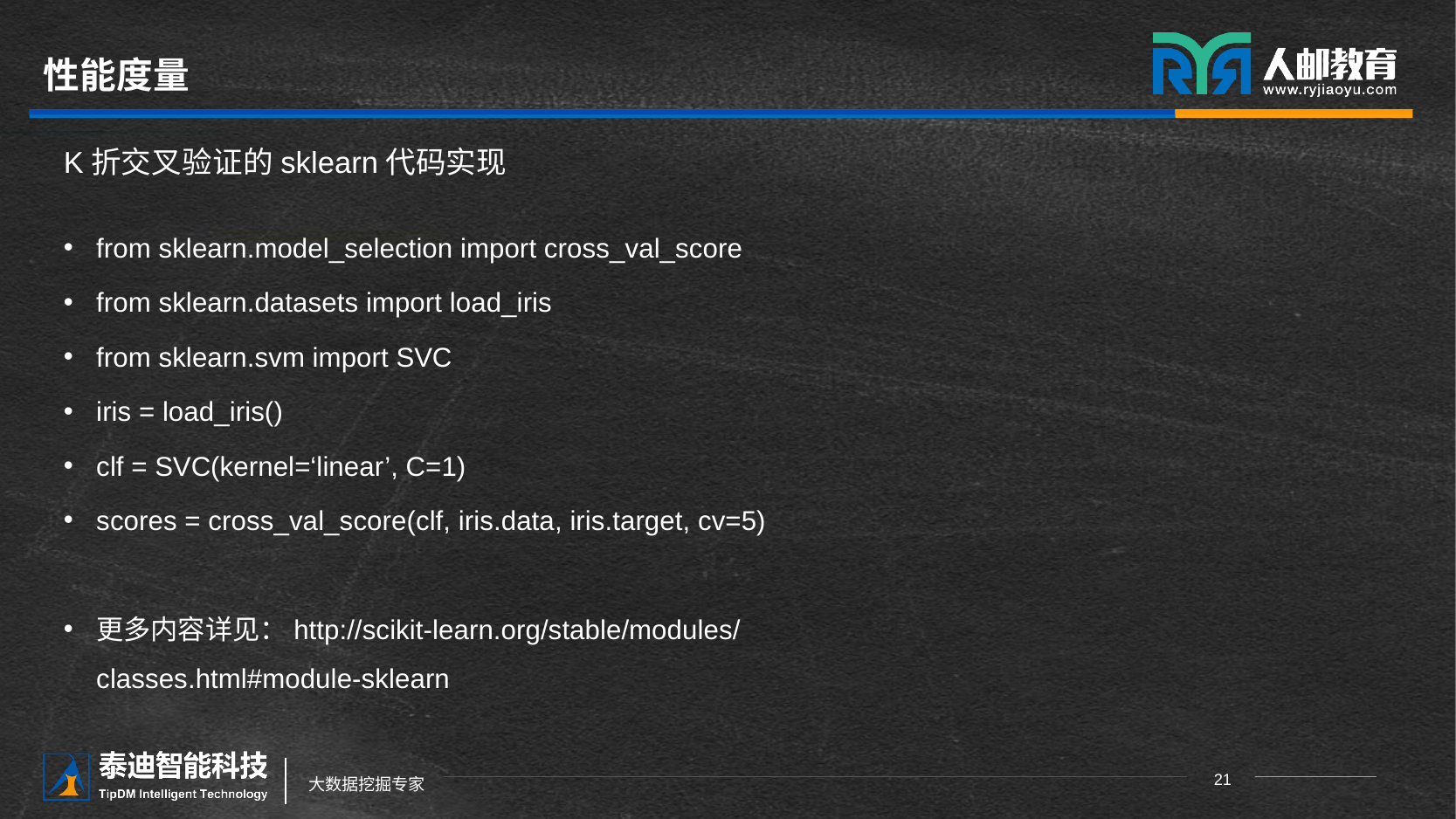

# 性能度量
K折交叉验证的sklearn代码实现
from sklearn.model_selection import cross_val_score
from sklearn.datasets import load_iris
from sklearn.svm import SVC
iris = load_iris()
clf = SVC(kernel=‘linear’, C=1)
scores = cross_val_score(clf, iris.data, iris.target, cv=5)

更多内容详见：http://scikit-learn.org/stable/modules/classes.html#module-sklearn